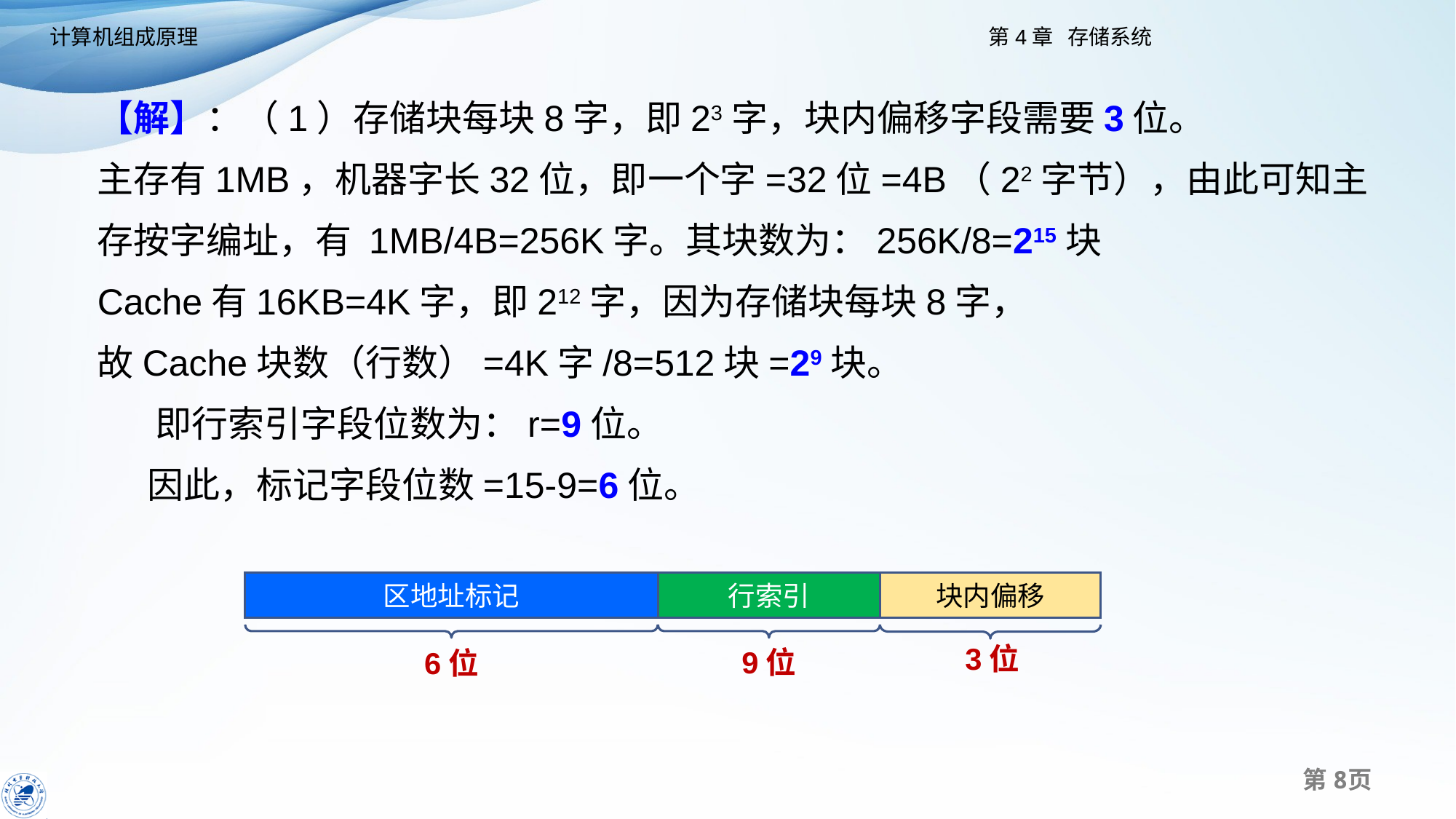

【解】：（1）存储块每块8字，即23字，块内偏移字段需要3位。
主存有1MB，机器字长32位，即一个字=32位=4B（22字节），由此可知主存按字编址，有 1MB/4B=256K字。其块数为：256K/8=215块
Cache有16KB=4K字，即212字，因为存储块每块8字，
故Cache块数（行数）=4K字/8=512块=29块。
      即行索引字段位数为：r=9位。
     因此，标记字段位数=15-9=6位。
#

区地址标记
行索引
块内偏移
3位
9位
6位